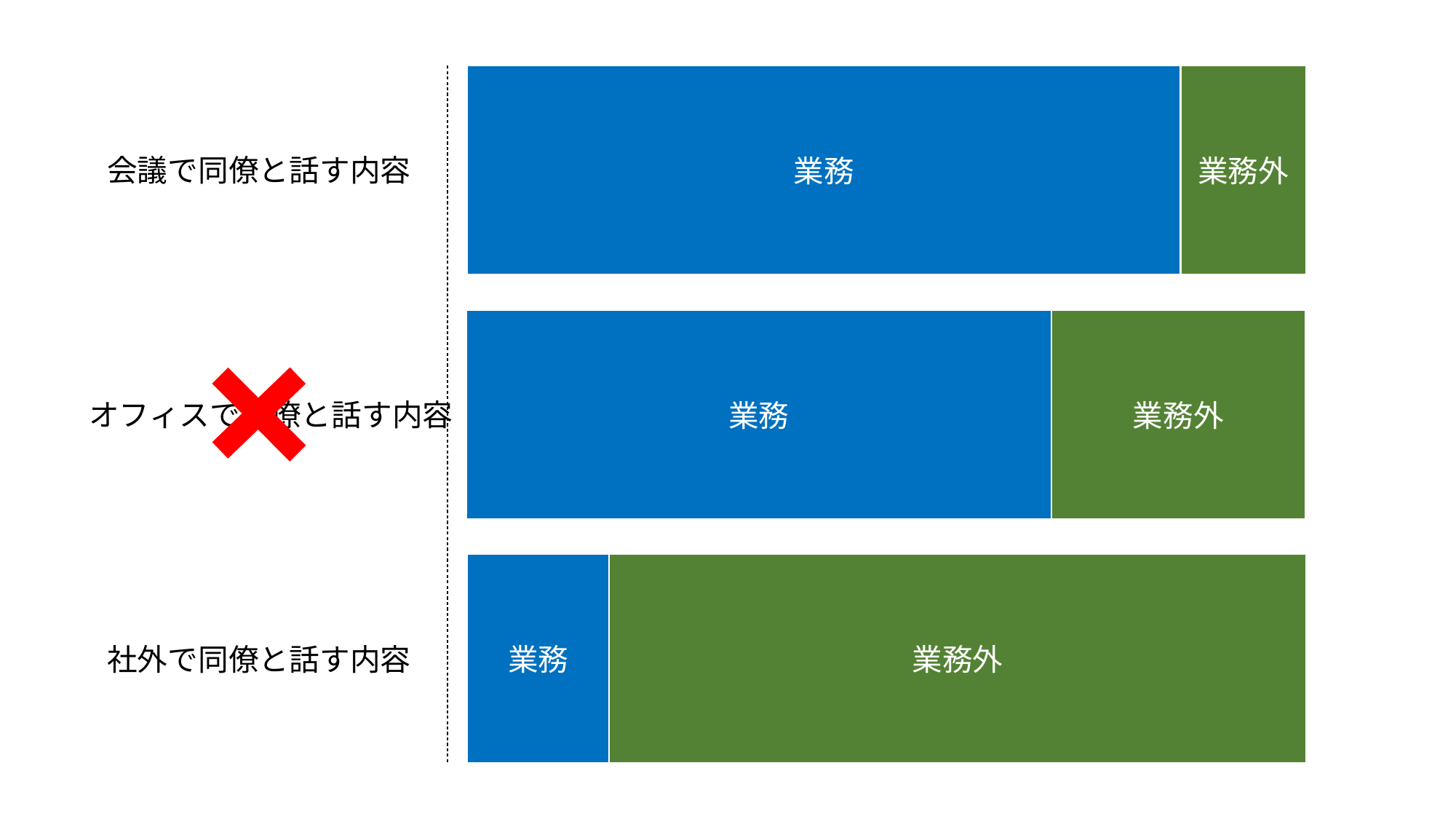

業務
業務外
会議で同僚と話す内容
業務
業務外
オフィスで同僚と話す内容
業務
業務外
社外で同僚と話す内容